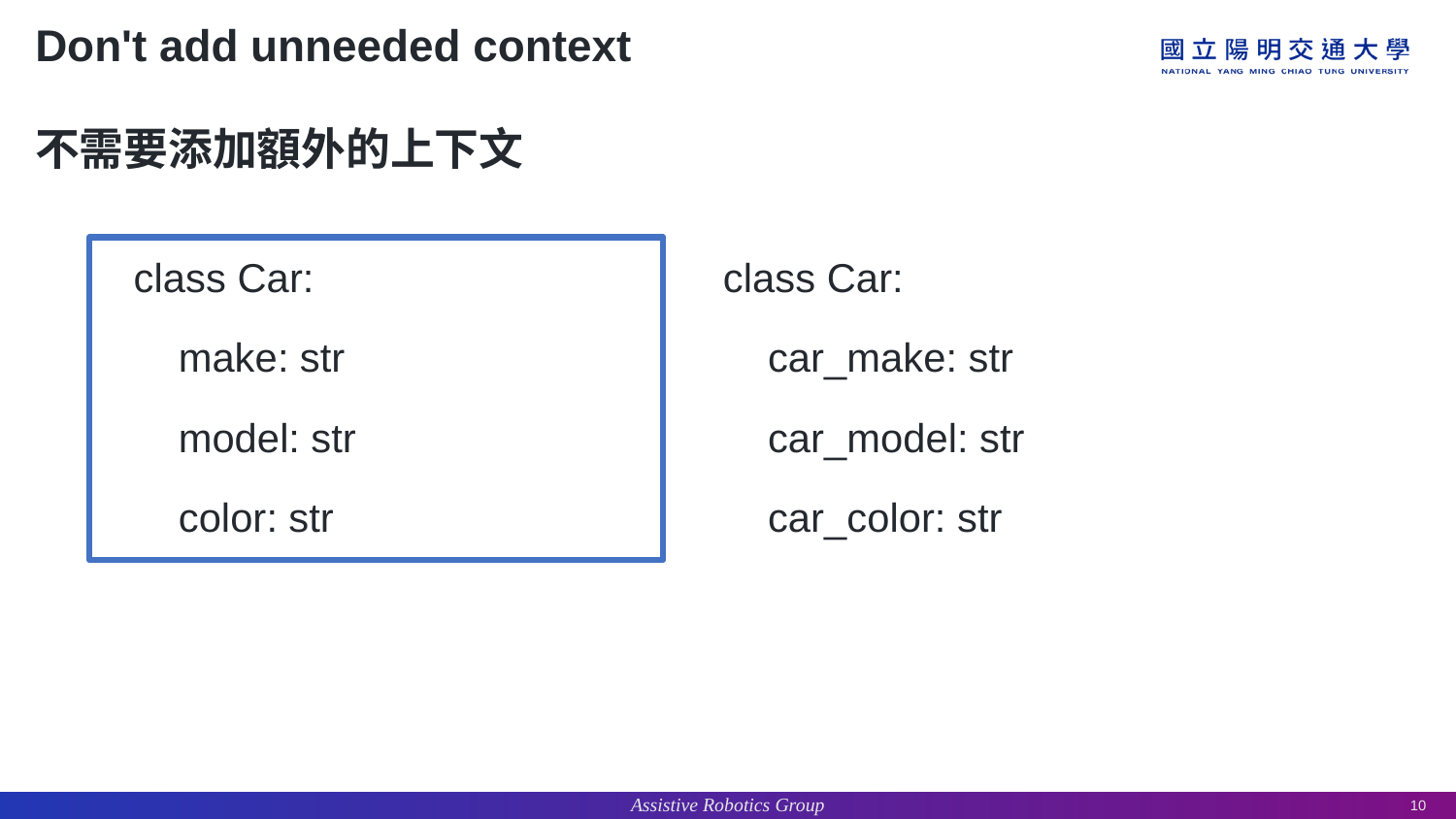

# Don't add unneeded context
不需要添加額外的上下文

class Car:
    make: str
    model: str
    color: str

class Car:
    car_make: str
    car_model: str
    car_color: str